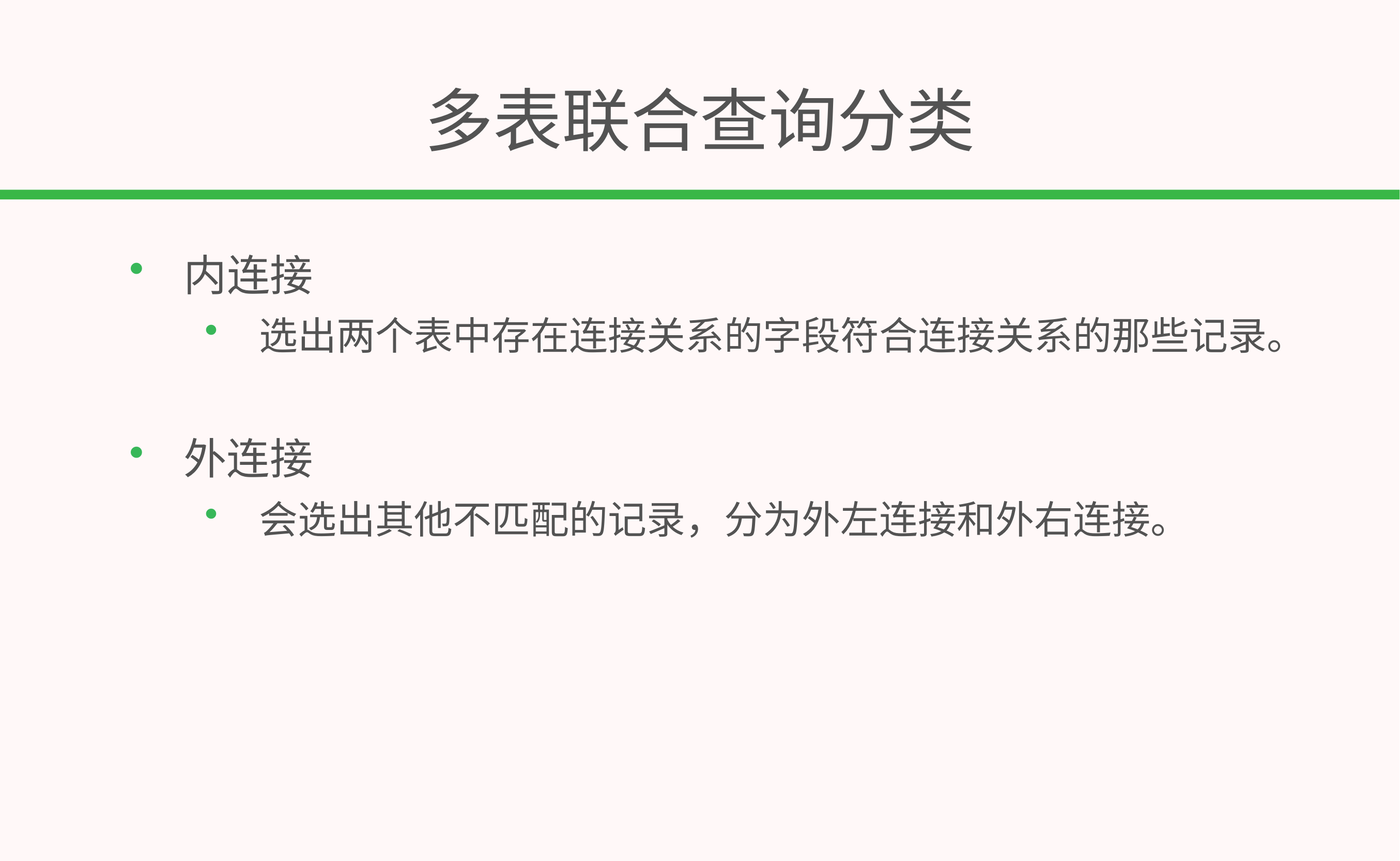

# 多表联合查询分类
内连接
选出两个表中存在连接关系的字段符合连接关系的那些记录。

外连接
会选出其他不匹配的记录，分为外左连接和外右连接。